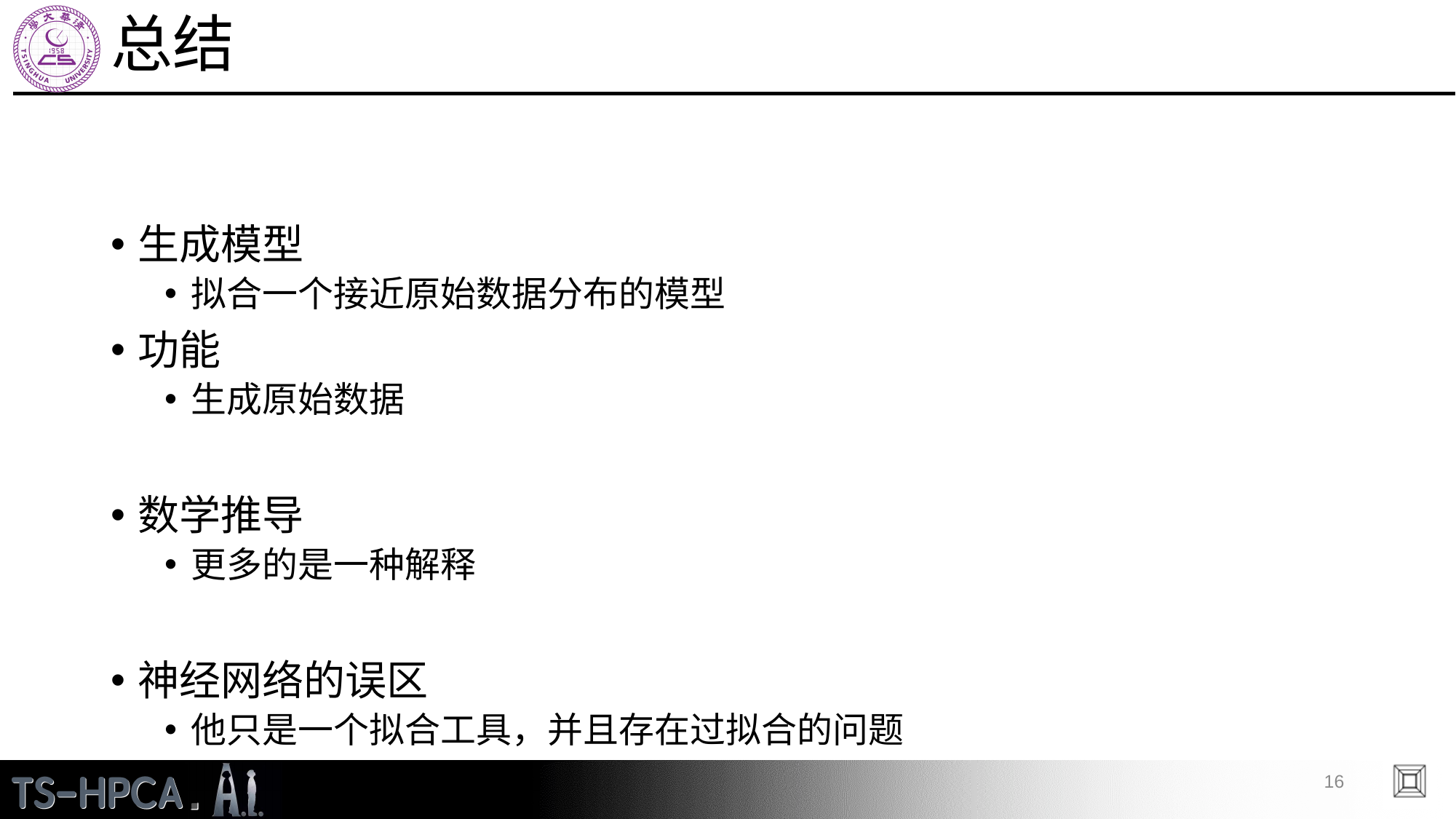

# 总结
生成模型
拟合一个接近原始数据分布的模型
功能
生成原始数据

数学推导
更多的是一种解释

神经网络的误区
他只是一个拟合工具，并且存在过拟合的问题
16